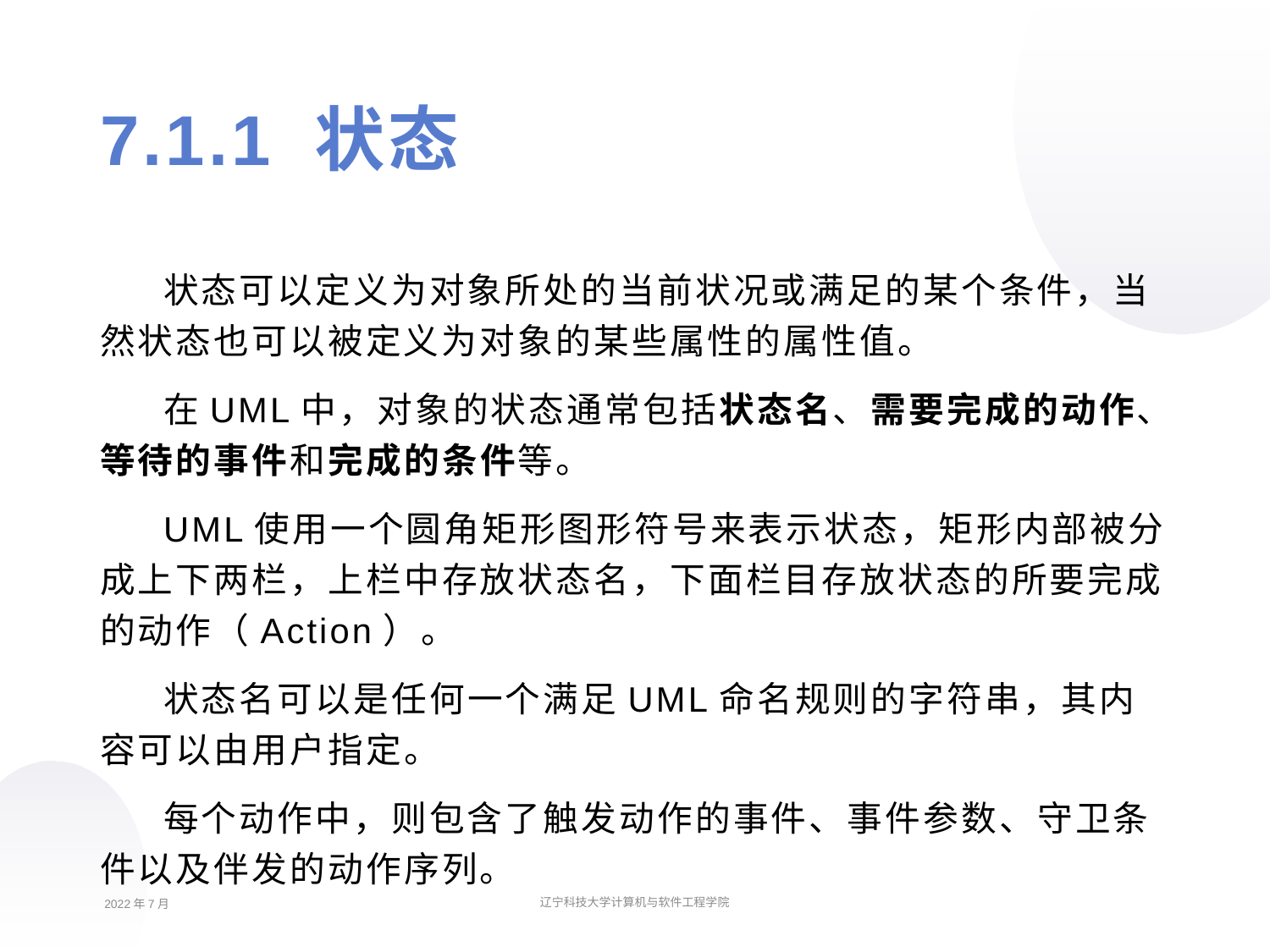

7.1.1 状态
状态可以定义为对象所处的当前状况或满足的某个条件，当然状态也可以被定义为对象的某些属性的属性值。
在UML中，对象的状态通常包括状态名、需要完成的动作、等待的事件和完成的条件等。
UML使用一个圆角矩形图形符号来表示状态，矩形内部被分成上下两栏，上栏中存放状态名，下面栏目存放状态的所要完成的动作（Action）。
状态名可以是任何一个满足UML命名规则的字符串，其内容可以由用户指定。
每个动作中，则包含了触发动作的事件、事件参数、守卫条件以及伴发的动作序列。

2022年7月
辽宁科技大学计算机与软件工程学院
8